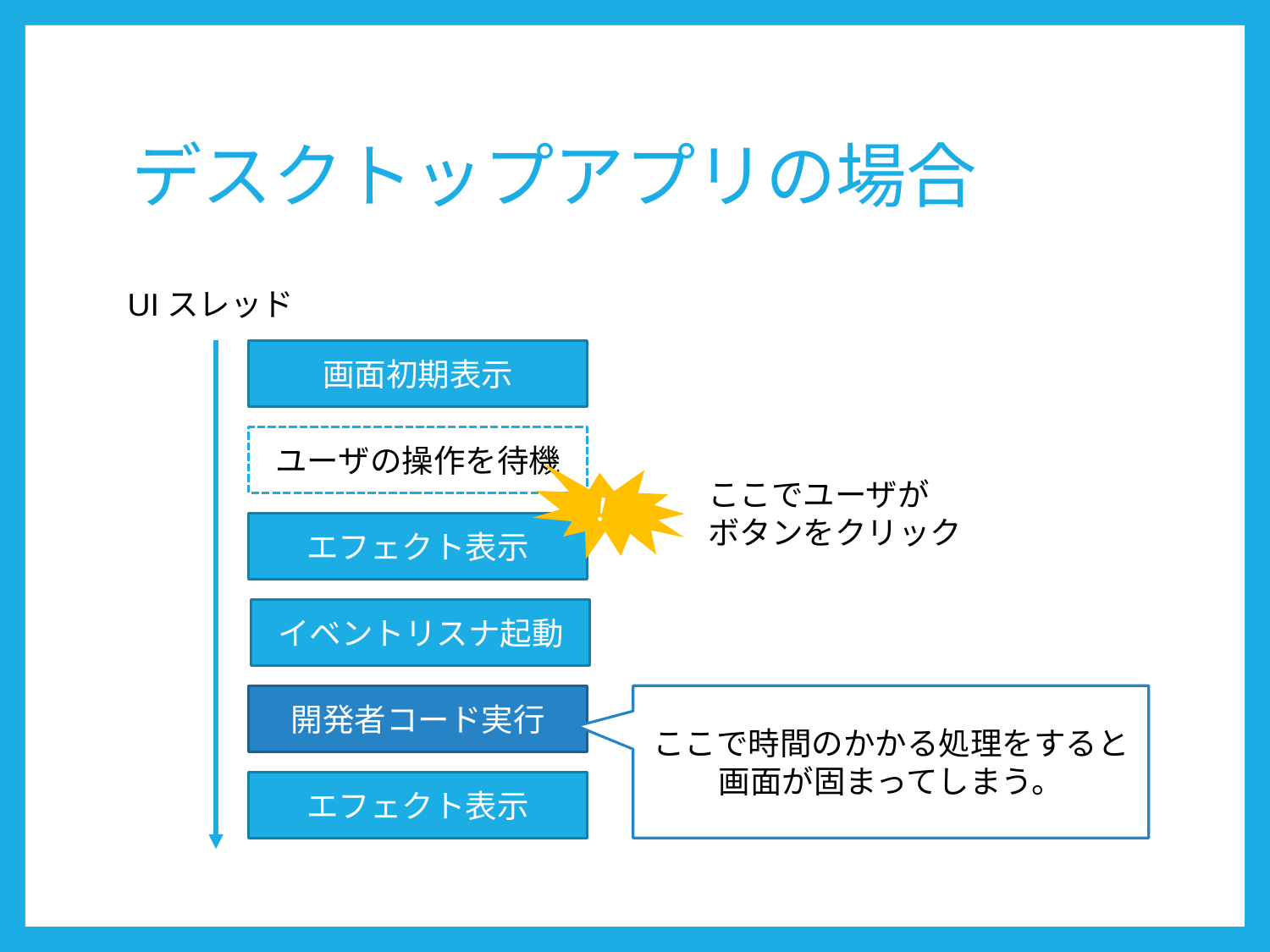

# デスクトップアプリの場合
UIスレッド
画面初期表示
ユーザの操作を待機
！
ここでユーザが
ボタンをクリック
エフェクト表示
イベントリスナ起動
開発者コード実行
ここで時間のかかる処理をすると画面が固まってしまう。
エフェクト表示